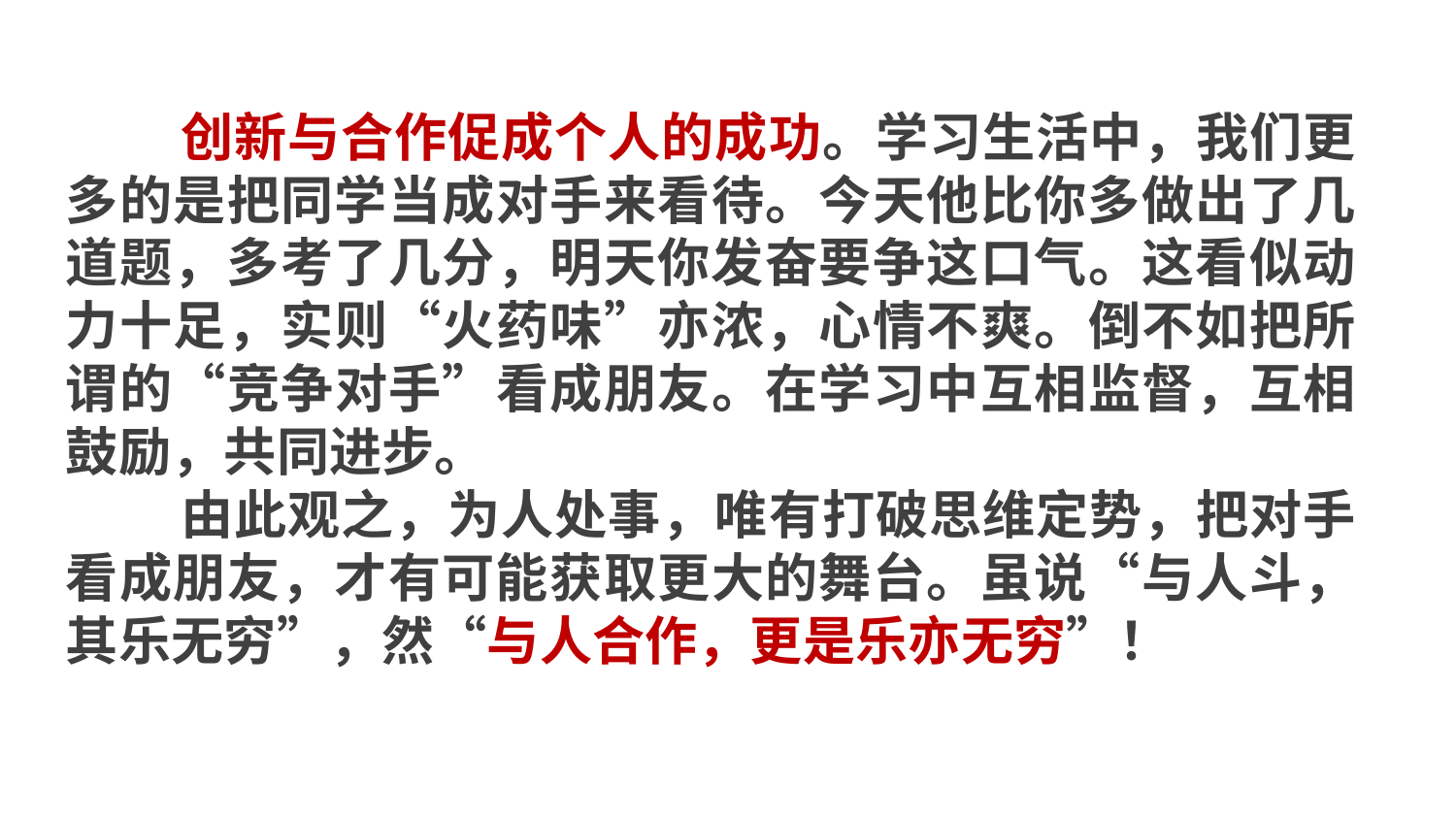

创新与合作促成个人的成功。学习生活中，我们更多的是把同学当成对手来看待。今天他比你多做出了几道题，多考了几分，明天你发奋要争这口气。这看似动力十足，实则“火药味”亦浓，心情不爽。倒不如把所谓的“竞争对手”看成朋友。在学习中互相监督，互相鼓励，共同进步。
        由此观之，为人处事，唯有打破思维定势，把对手看成朋友，才有可能获取更大的舞台。虽说“与人斗，其乐无穷”，然“与人合作，更是乐亦无穷”！